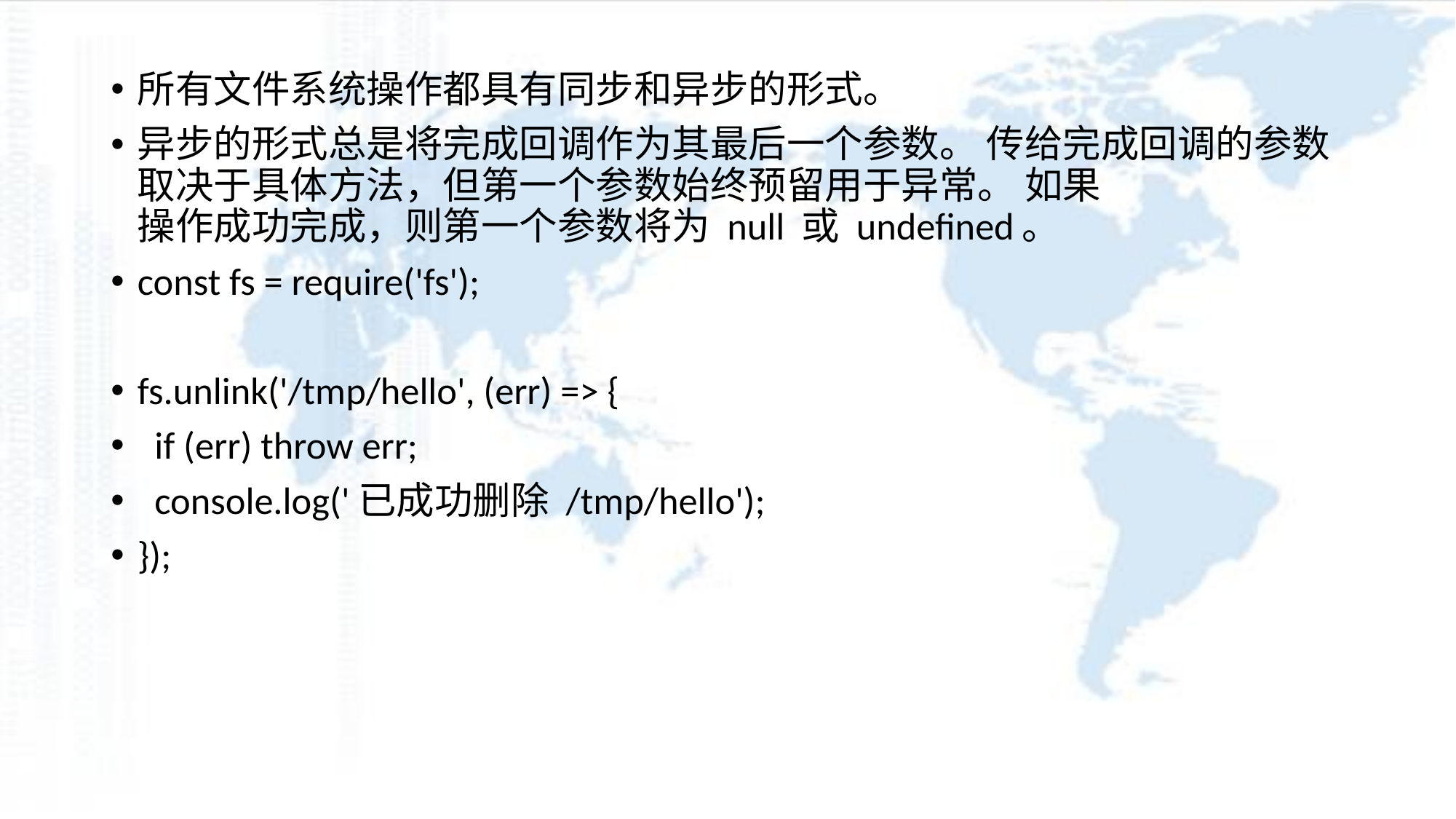

所有文件系统操作都具有同步和异步的形式。
异步的形式总是将完成回调作为其最后一个参数。 传给完成回调的参数取决于具体方法，但第一个参数始终预留用于异常。 如果
操作成功完成，则第一个参数将为 null 或 undefined。
const fs = require('fs');

fs.unlink('/tmp/hello', (err) => {
  if (err) throw err;
  console.log('已成功删除 /tmp/hello');
});